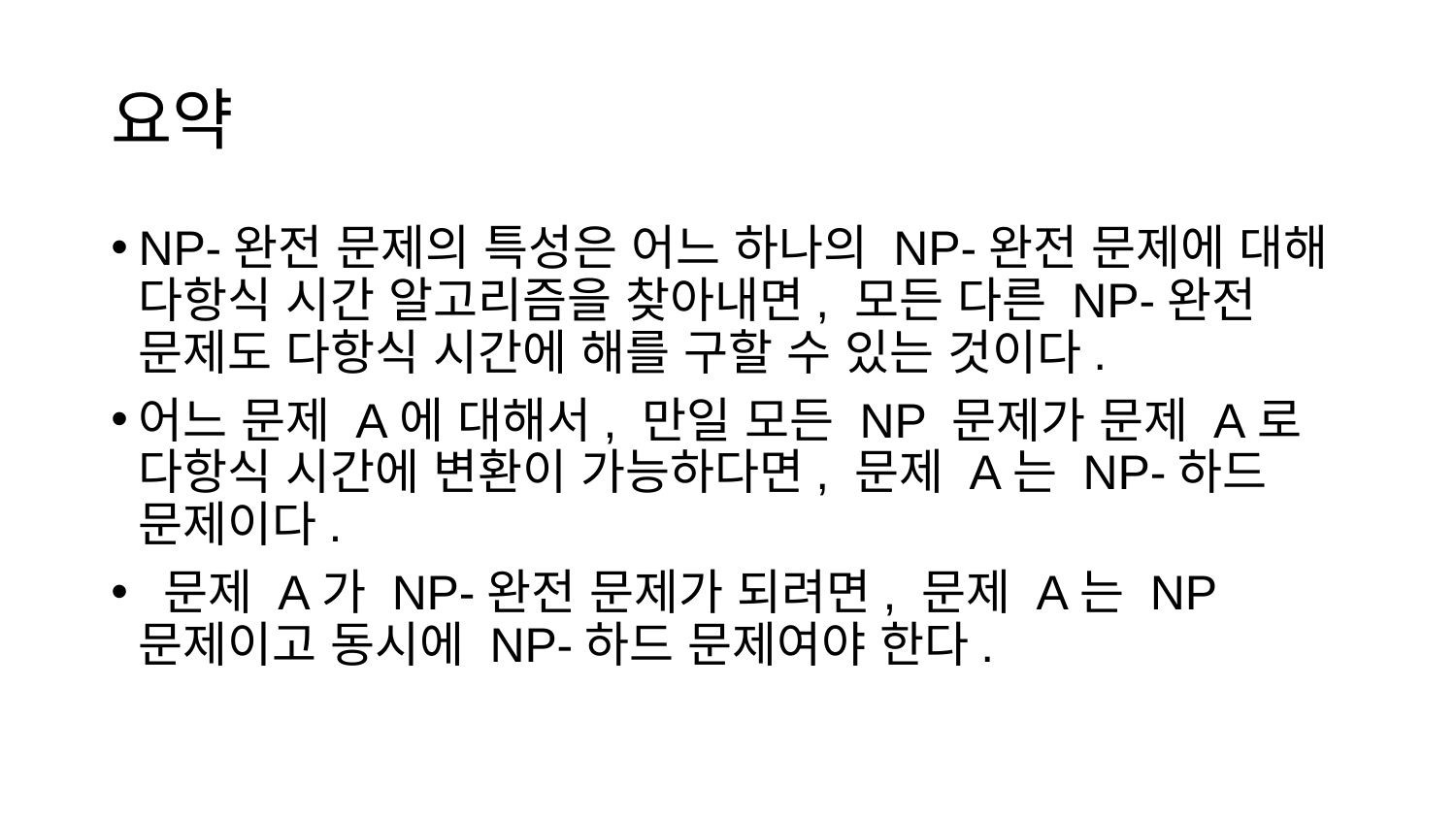

# 요약
NP-완전 문제의 특성은 어느 하나의 NP-완전 문제에 대해 다항식 시간 알고리즘을 찾아내면, 모든 다른 NP-완전 문제도 다항식 시간에 해를 구할 수 있는 것이다.
어느 문제 A에 대해서, 만일 모든 NP 문제가 문제 A로 다항식 시간에 변환이 가능하다면, 문제 A는 NP‐하드 문제이다.
 문제 A가 NP‐완전 문제가 되려면, 문제 A는 NP 문제이고 동시에 NP‐하드 문제여야 한다.